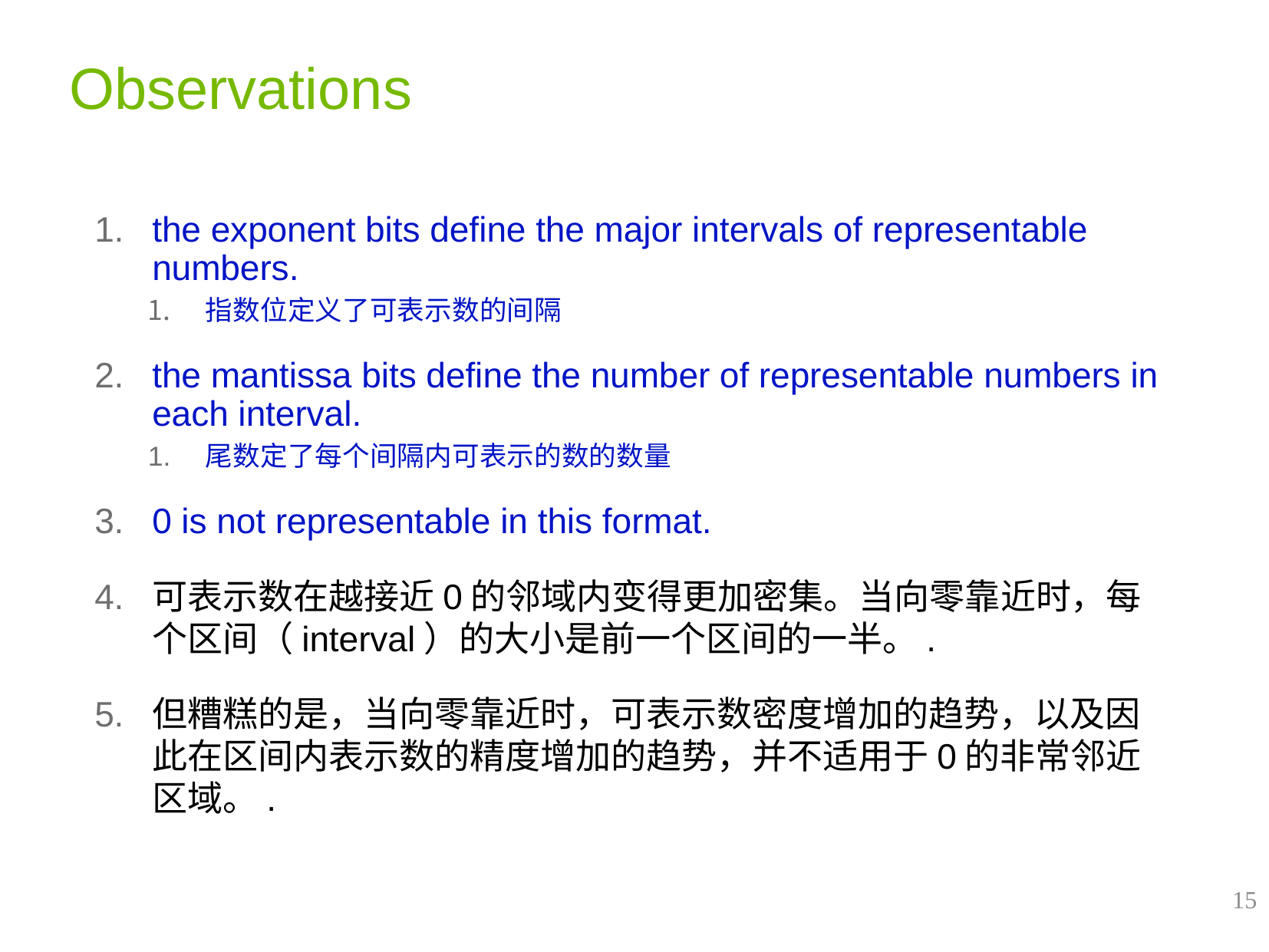

# Observations
the exponent bits define the major intervals of representable numbers.
指数位定义了可表示数的间隔

the mantissa bits define the number of representable numbers in each interval.
尾数定了每个间隔内可表示的数的数量

0 is not representable in this format.

可表示数在越接近0的邻域内变得更加密集。当向零靠近时，每个区间（interval）的大小是前一个区间的一半。.

但糟糕的是，当向零靠近时，可表示数密度增加的趋势，以及因此在区间内表示数的精度增加的趋势，并不适用于0的非常邻近区域。.
15